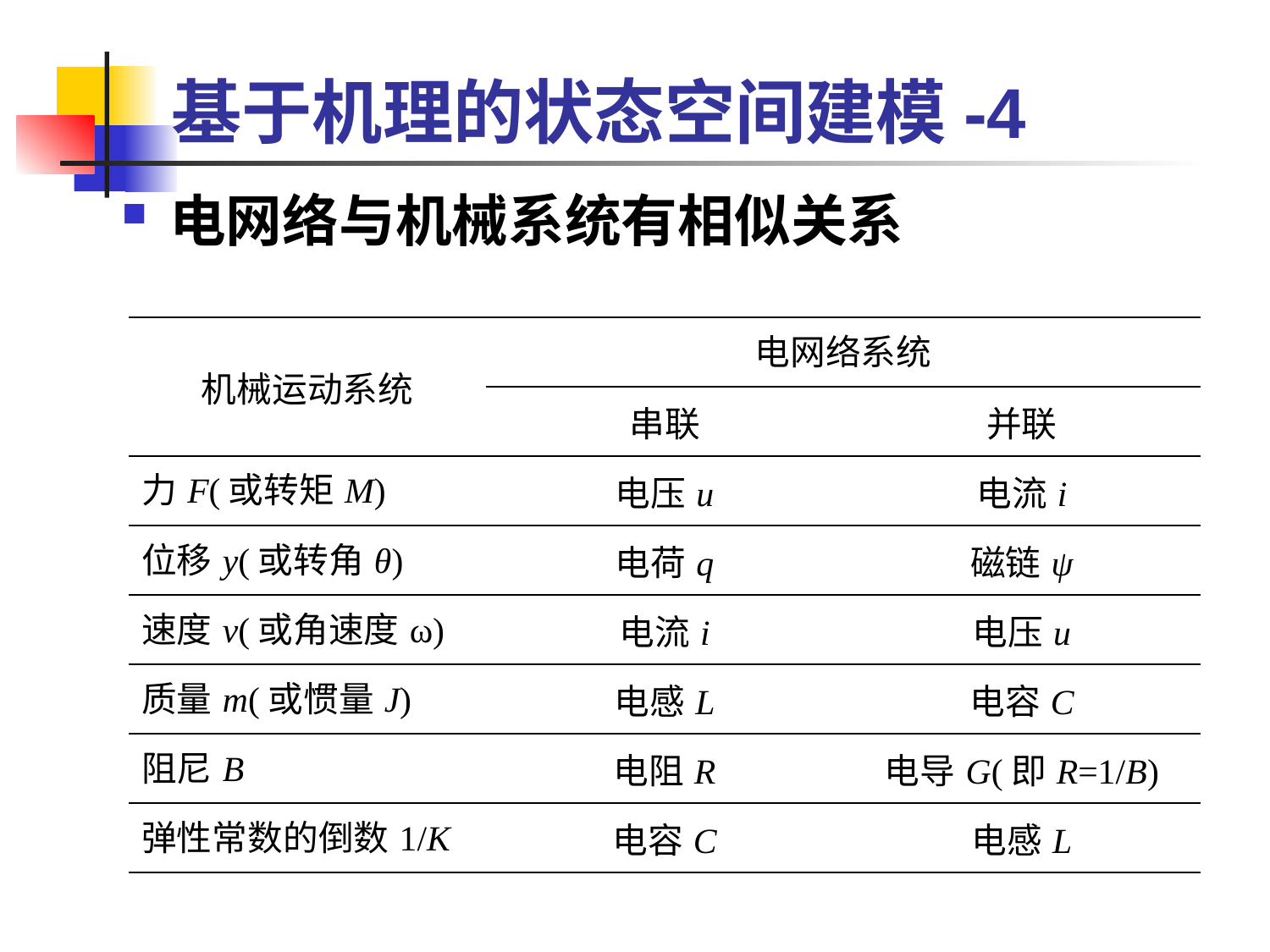

# 基于机理的状态空间建模-4
电网络与机械系统有相似关系
| 机械运动系统 | 电网络系统 |  |
| --- | --- | --- |
|  | 串联 | 并联 |
| 力F(或转矩M) | 电压u | 电流i |
| 位移y(或转角θ) | 电荷q | 磁链ψ |
| 速度v(或角速度ω) | 电流i | 电压u |
| 质量m(或惯量J) | 电感L | 电容C |
| 阻尼B | 电阻R | 电导G(即R=1/B) |
| 弹性常数的倒数1/K | 电容C | 电感L |